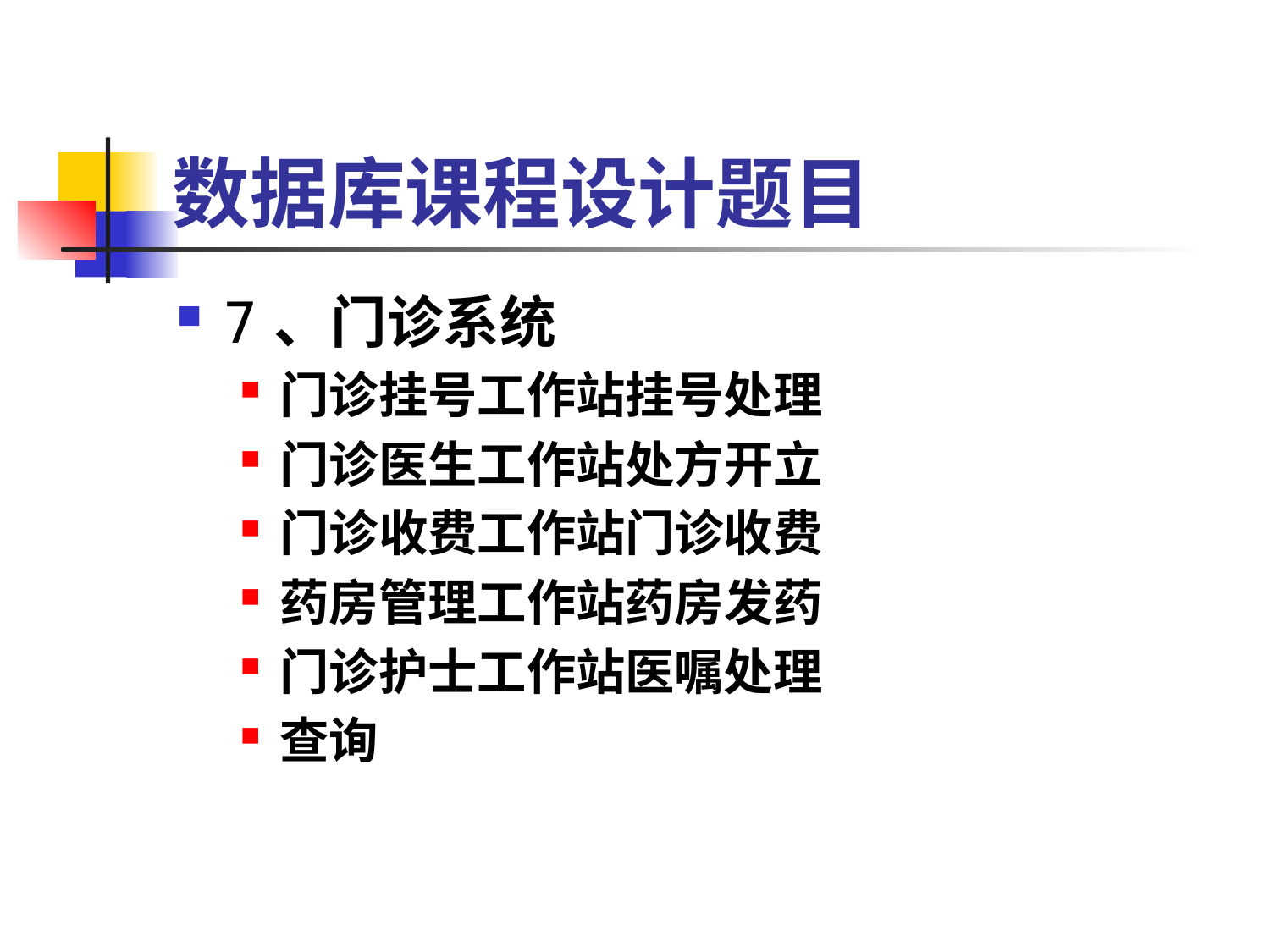

# 数据库课程设计题目
7、门诊系统
门诊挂号工作站挂号处理
门诊医生工作站处方开立
门诊收费工作站门诊收费
药房管理工作站药房发药
门诊护士工作站医嘱处理
查询
15